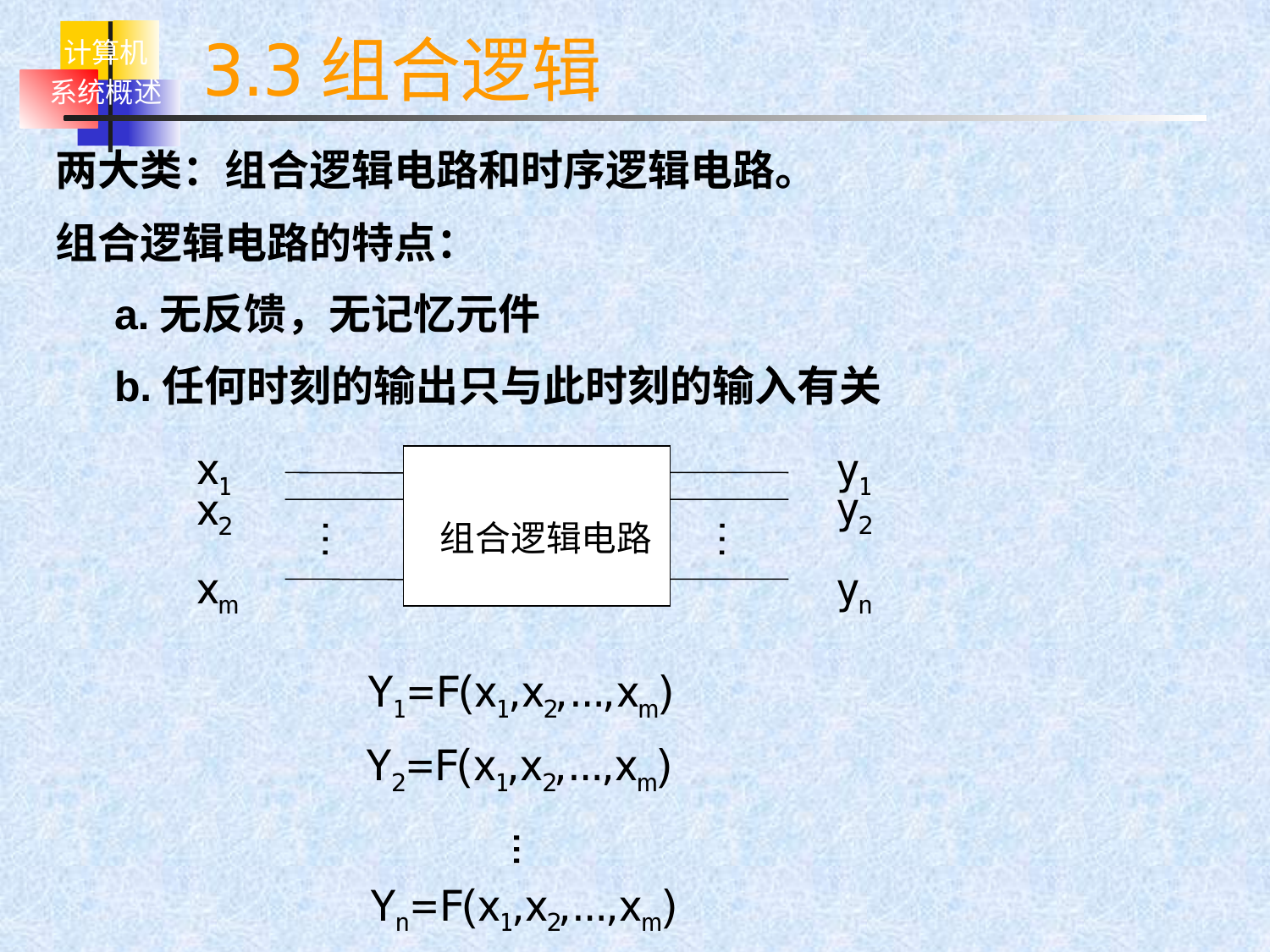

# 3.3组合逻辑
两大类：组合逻辑电路和时序逻辑电路。
组合逻辑电路的特点：
     a.无反馈，无记忆元件
     b.任何时刻的输出只与此时刻的输入有关

x1
y1

  组合逻辑电路

y2
x2
…
…
xm
yn
Y1=F(x1,x2,…,xm)
Y2=F(x1,x2,…,xm)
…
Yn=F(x1,x2,…,xm)